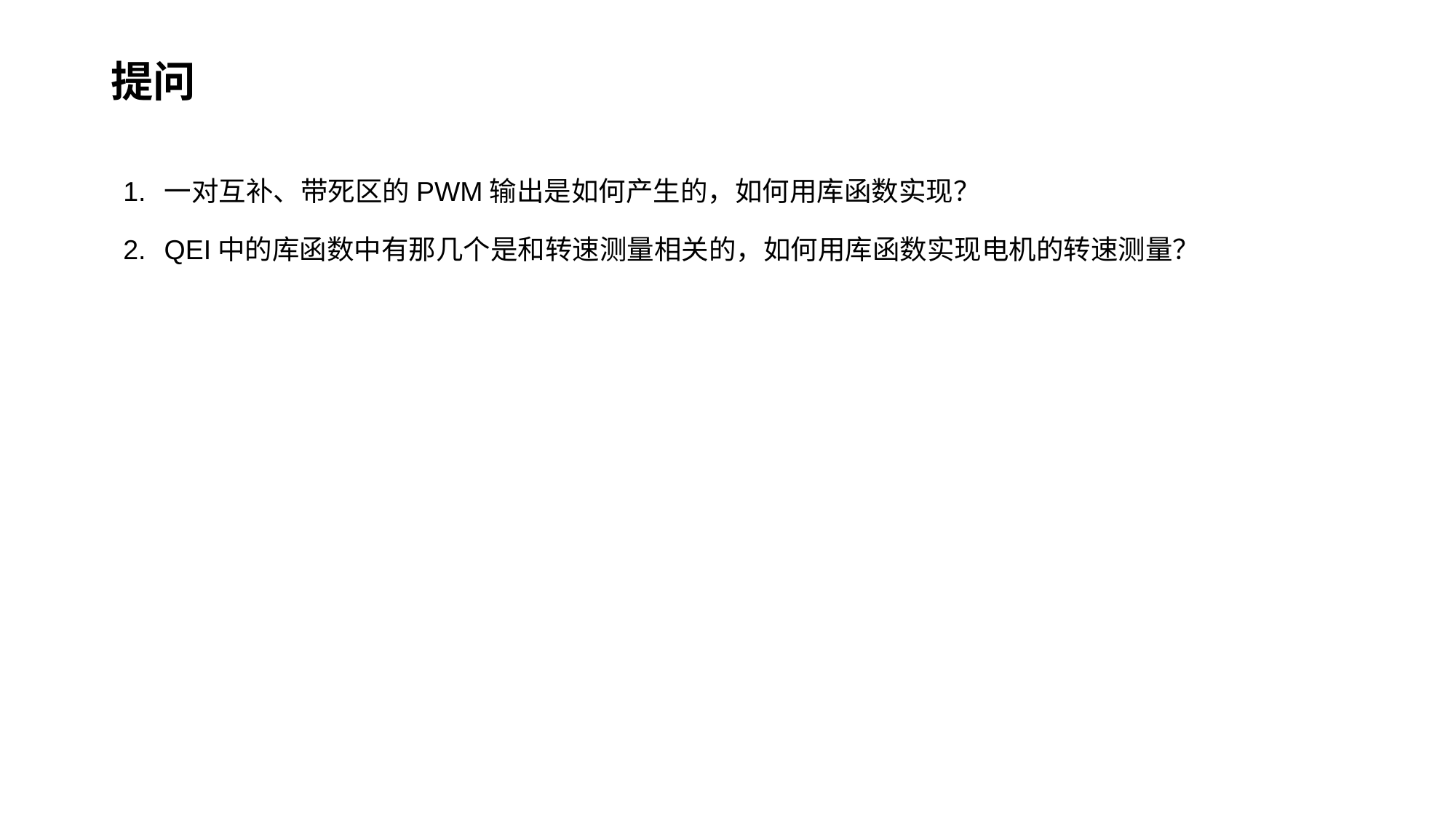

# 提问
一对互补、带死区的PWM输出是如何产生的，如何用库函数实现？
QEI中的库函数中有那几个是和转速测量相关的，如何用库函数实现电机的转速测量？